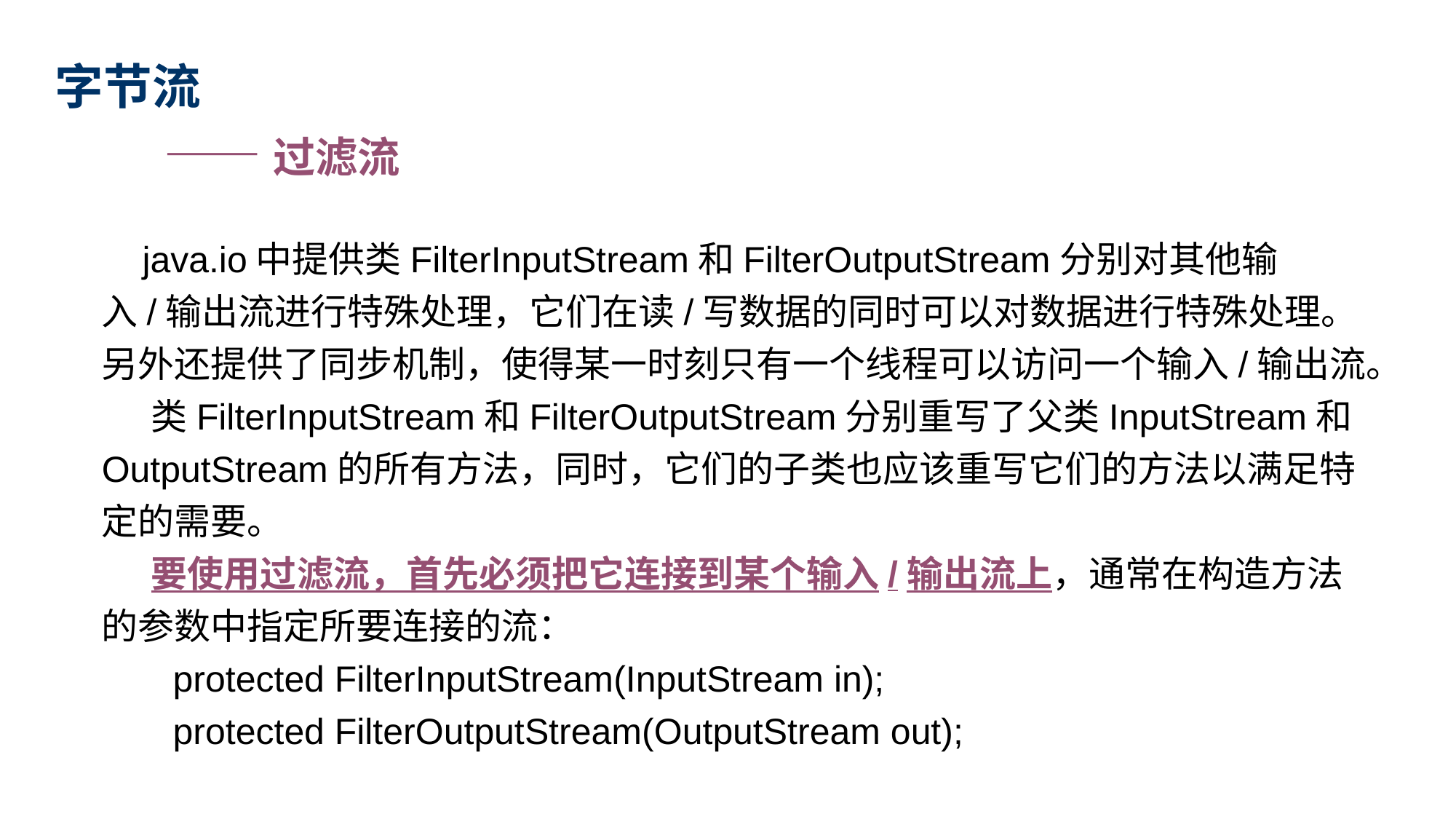

字节流
	——过滤流
    java.io中提供类FilterInputStream和FilterOutputStream分别对其他输入/输出流进行特殊处理，它们在读/写数据的同时可以对数据进行特殊处理。另外还提供了同步机制，使得某一时刻只有一个线程可以访问一个输入/输出流。
     类FilterInputStream和FilterOutputStream分别重写了父类InputStream和OutputStream的所有方法，同时，它们的子类也应该重写它们的方法以满足特定的需要。
     要使用过滤流，首先必须把它连接到某个输入/输出流上，通常在构造方法的参数中指定所要连接的流：
       protected FilterInputStream(InputStream in);
       protected FilterOutputStream(OutputStream out);